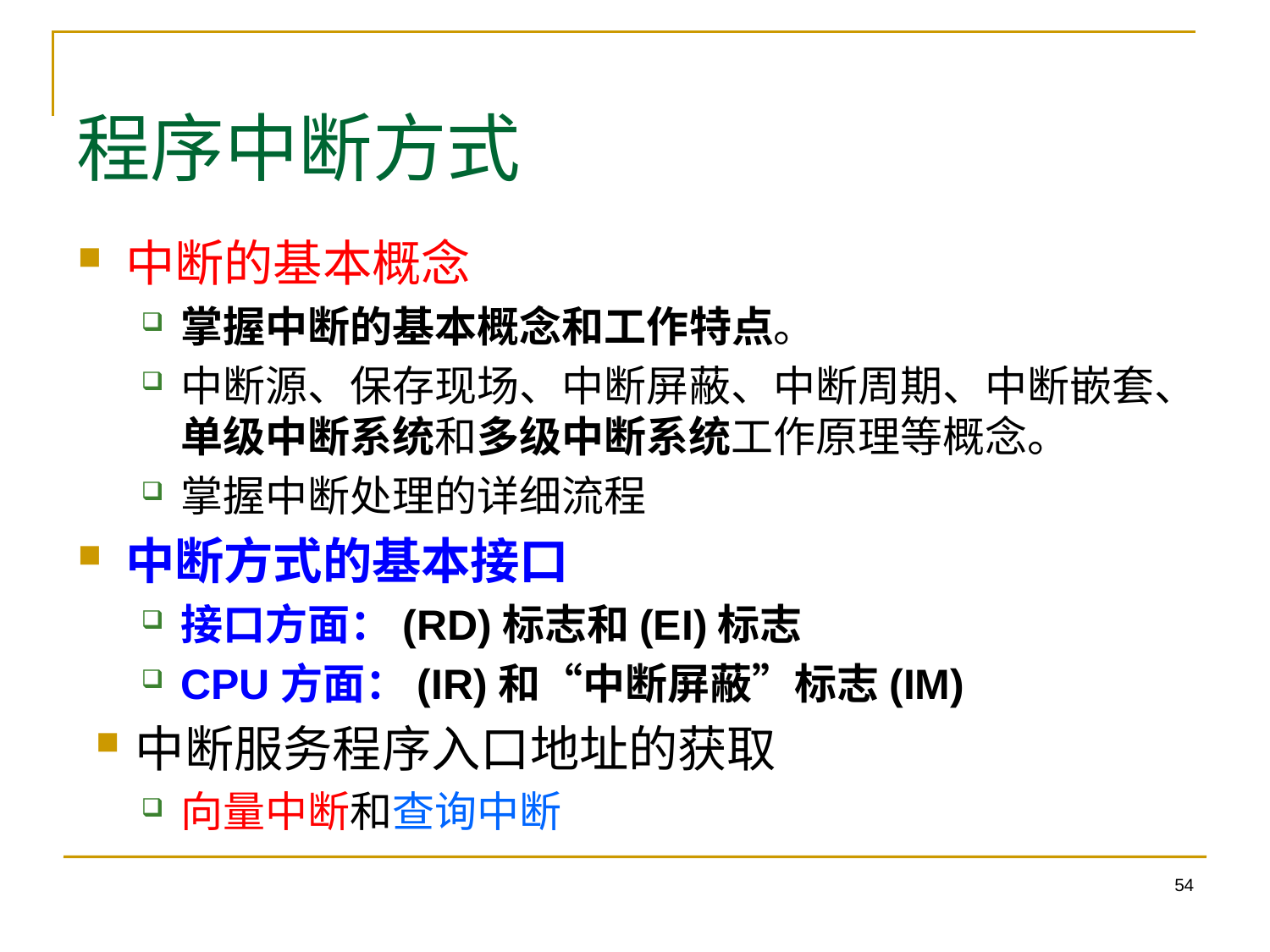

程序中断方式
中断的基本概念
掌握中断的基本概念和工作特点。
中断源、保存现场、中断屏蔽、中断周期、中断嵌套、单级中断系统和多级中断系统工作原理等概念。
掌握中断处理的详细流程
中断方式的基本接口
接口方面：(RD)标志和(EI)标志
CPU方面：(IR)和“中断屏蔽”标志(IM)
中断服务程序入口地址的获取
向量中断和查询中断
54